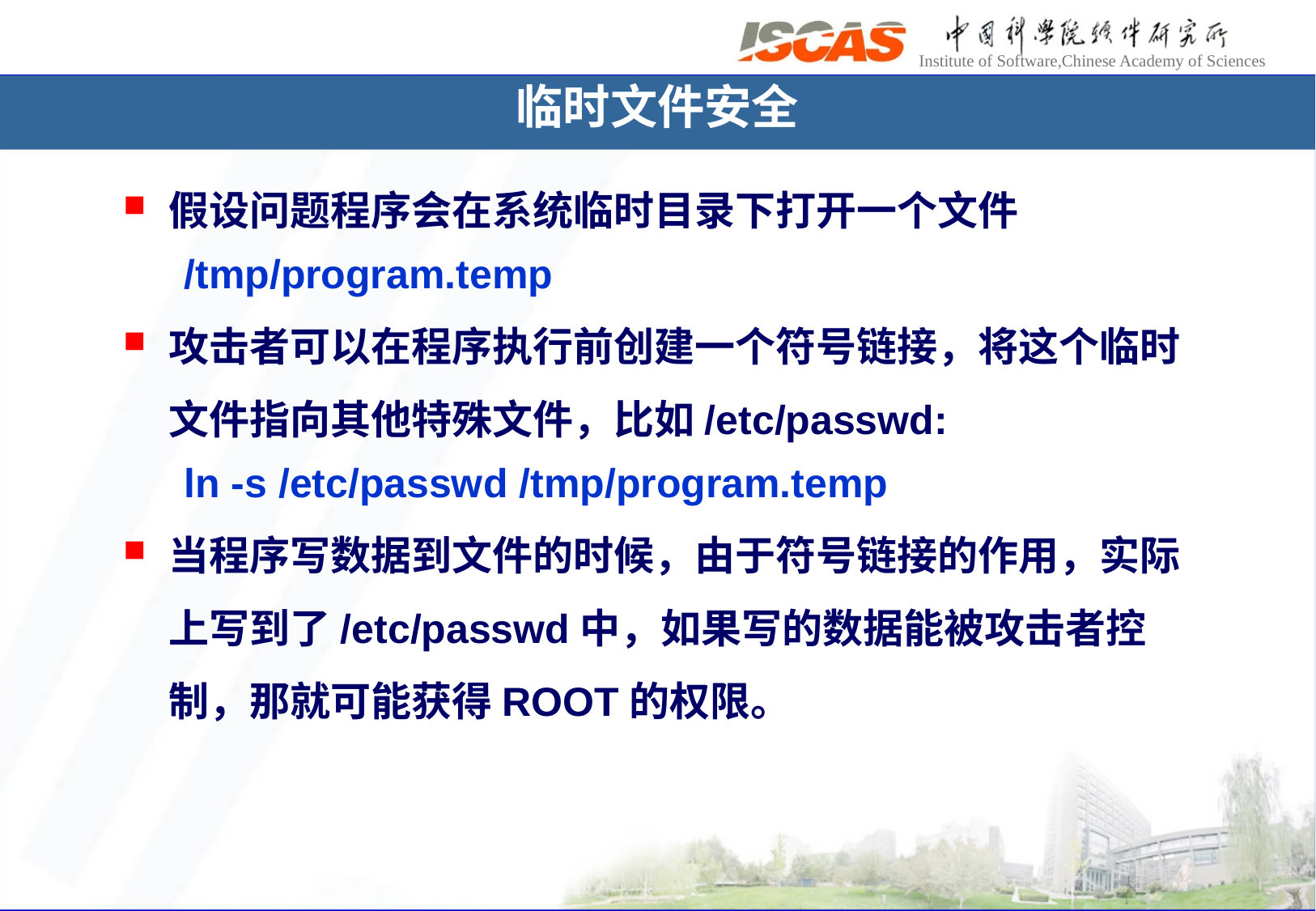

# 临时文件安全
假设问题程序会在系统临时目录下打开一个文件
/tmp/program.temp
攻击者可以在程序执行前创建一个符号链接，将这个临时文件指向其他特殊文件，比如/etc/passwd:
ln -s /etc/passwd /tmp/program.temp
当程序写数据到文件的时候，由于符号链接的作用，实际上写到了/etc/passwd中，如果写的数据能被攻击者控制，那就可能获得ROOT的权限。